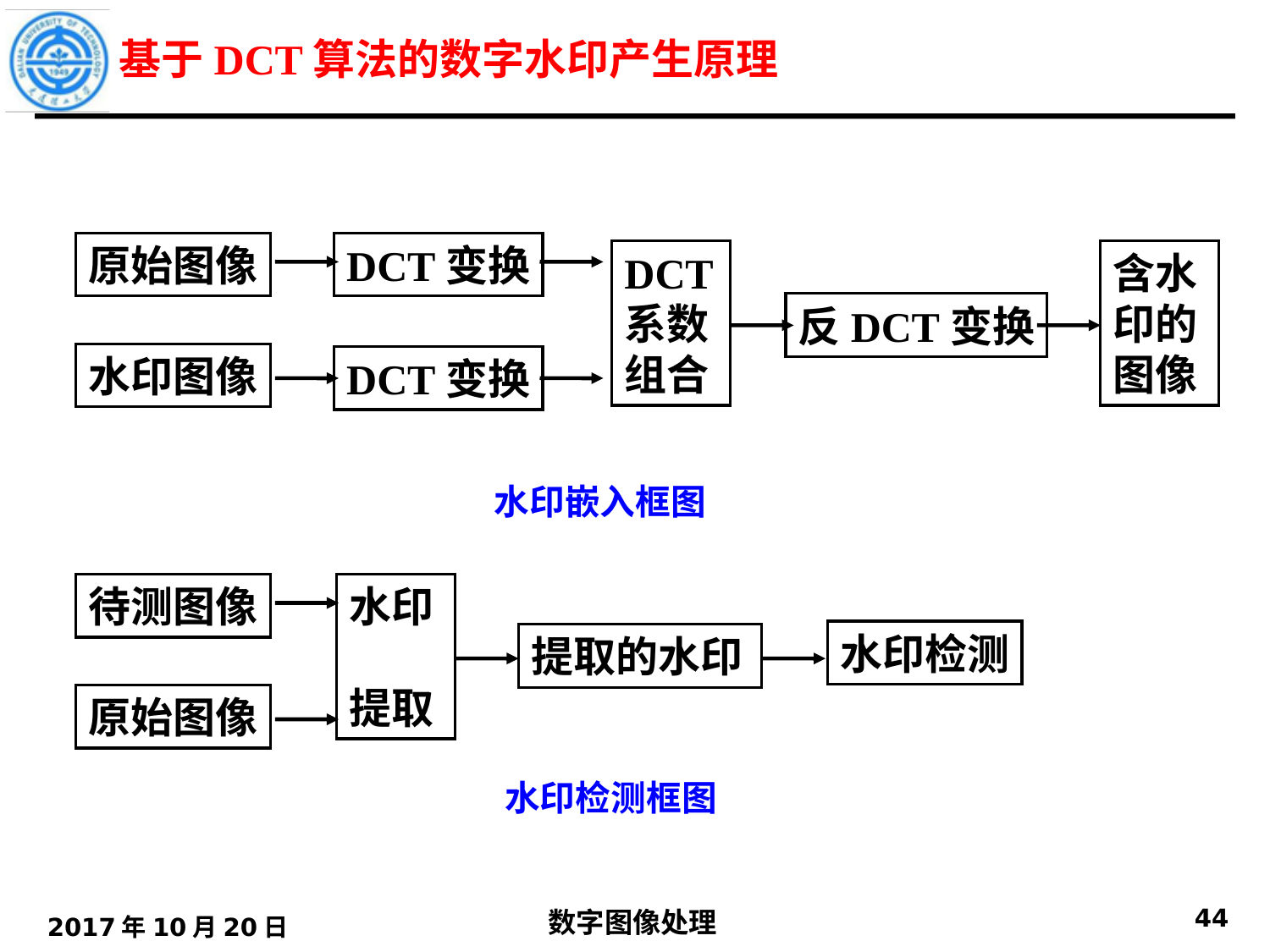

基于DCT算法的数字水印产生原理
原始图像
DCT变换
DCT系数组合
含水印的图像

反DCT变换

水印图像
DCT变换

水印嵌入框图
待测图像
水印

提取

水印检测
提取的水印

原始图像

水印检测框图